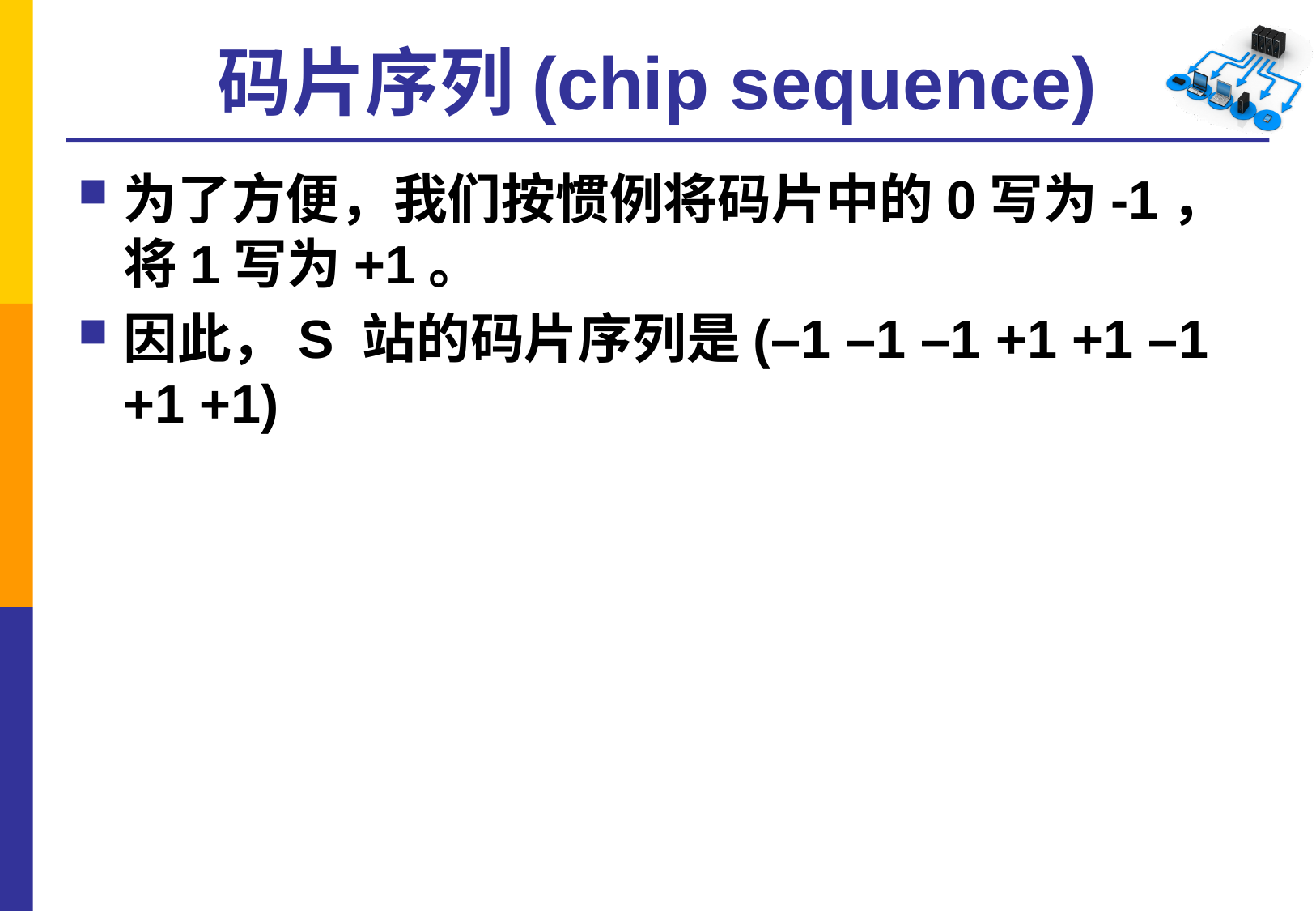

# 码片序列(chip sequence)
为了方便，我们按惯例将码片中的0写为-1，将1写为+1。
因此，S 站的码片序列是(–1 –1 –1 +1 +1 –1 +1 +1)